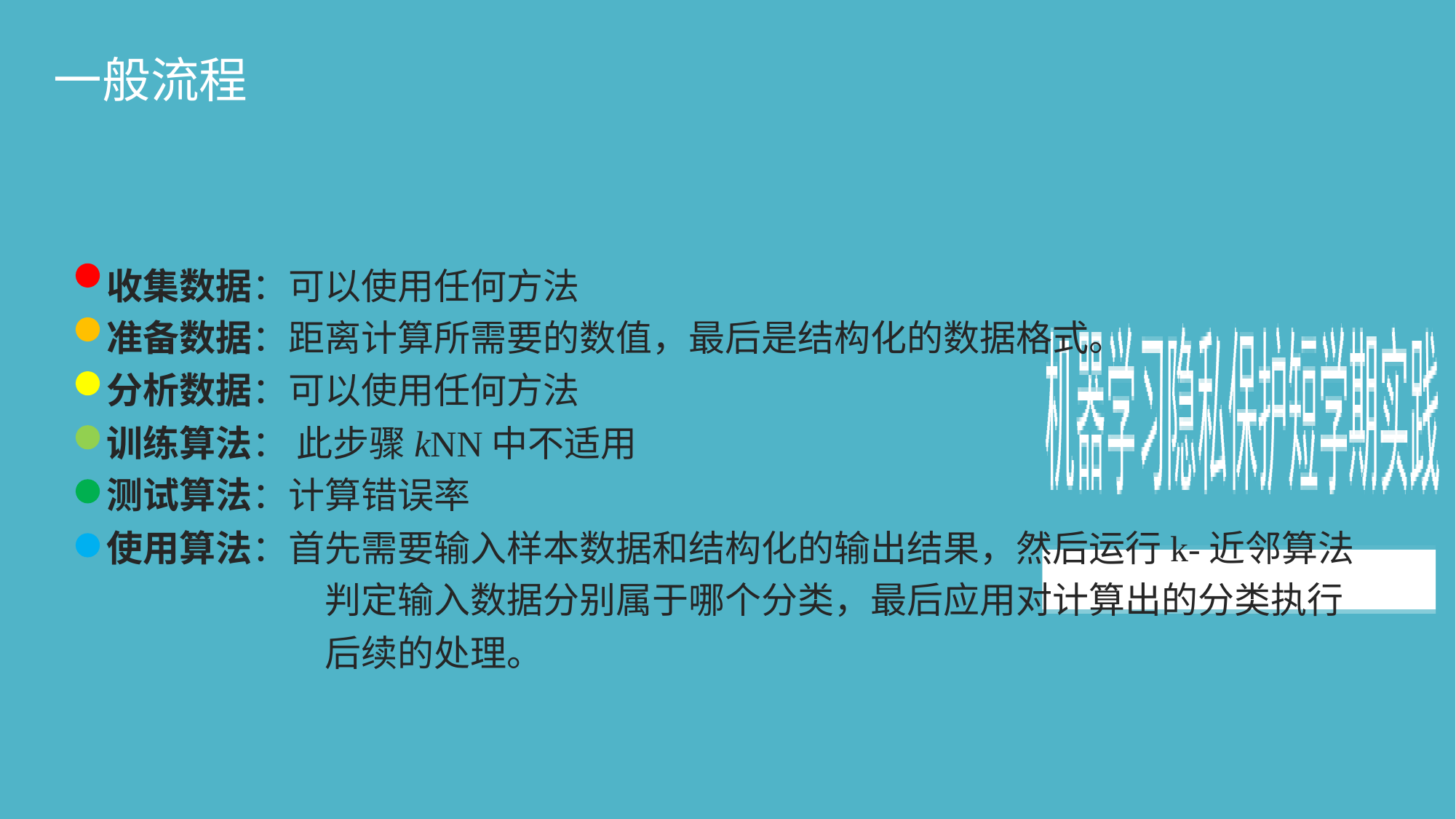

一般流程
收集数据：可以使用任何方法
准备数据：距离计算所需要的数值，最后是结构化的数据格式。
分析数据：可以使用任何方法
训练算法： 此步骤kNN中不适用
测试算法：计算错误率
使用算法：首先需要输入样本数据和结构化的输出结果，然后运行k-近邻算法		判定输入数据分别属于哪个分类，最后应用对计算出的分类执行		后续的处理。